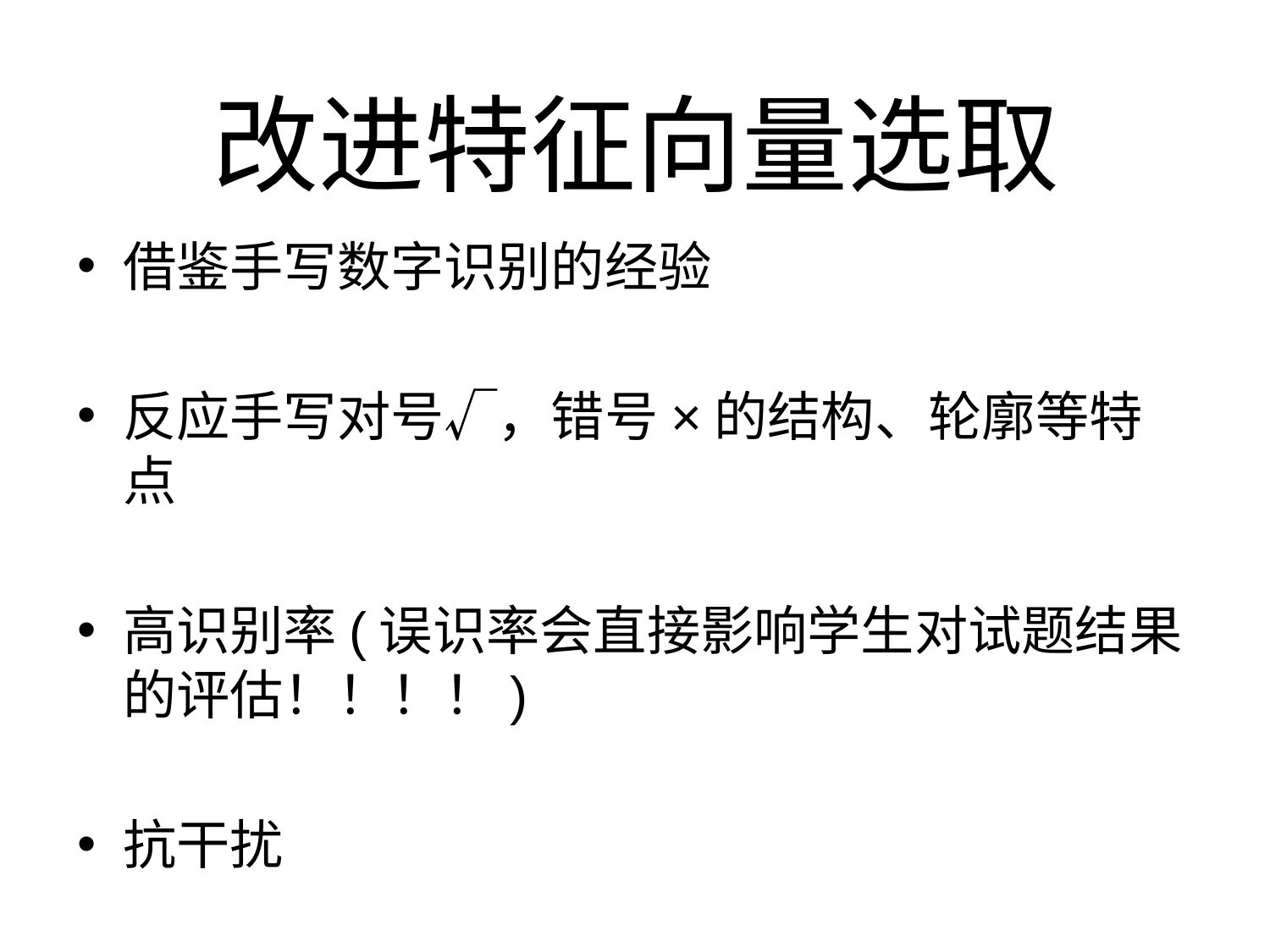

# 改进特征向量选取
借鉴手写数字识别的经验

反应手写对号√，错号×的结构、轮廓等特点

高识别率(误识率会直接影响学生对试题结果的评估！！！！)

抗干扰